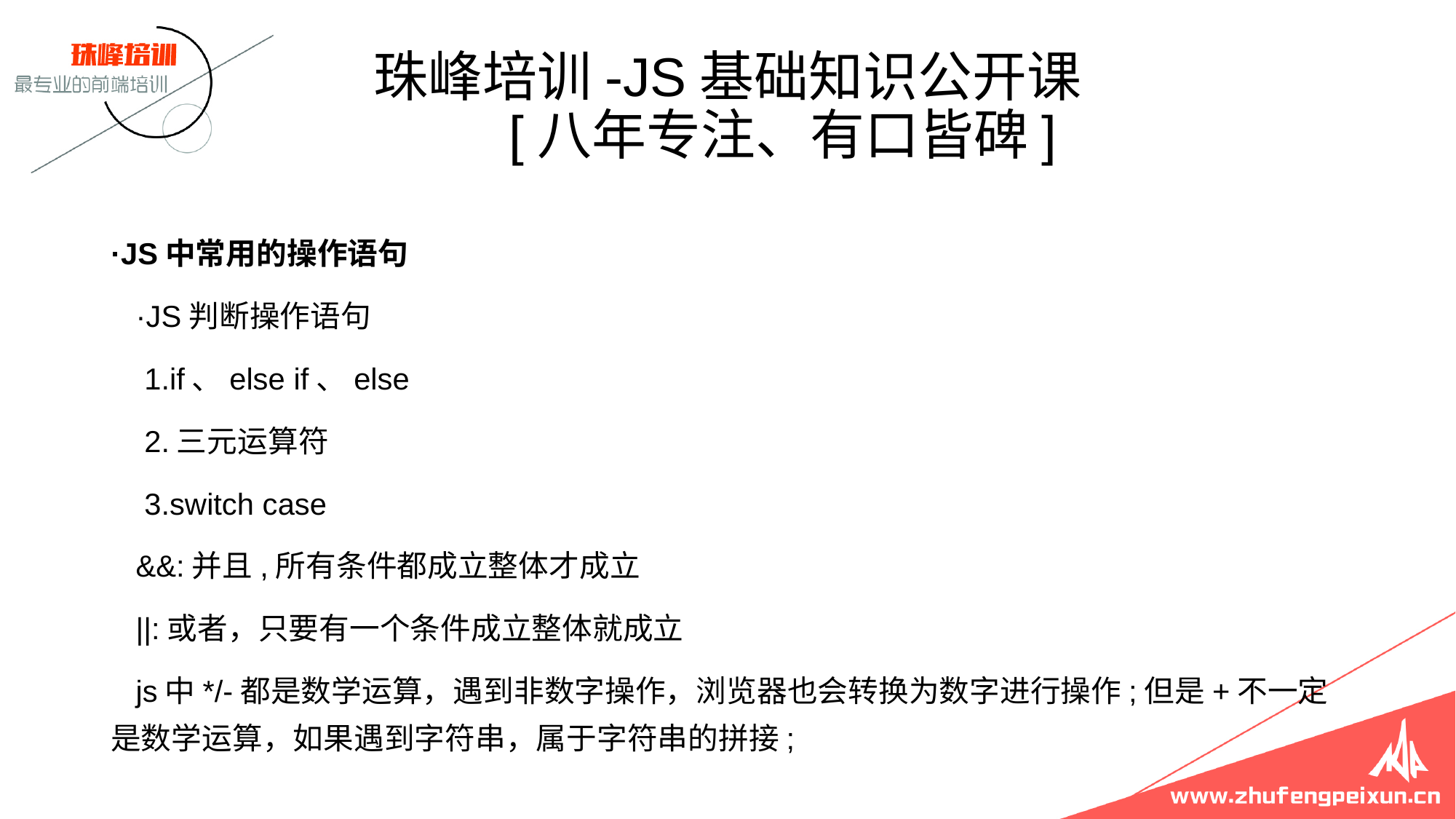

# 珠峰培训-JS基础知识公开课 [八年专注、有口皆碑]
·JS中常用的操作语句
   ·JS判断操作语句
    1.if、else if、else
    2.三元运算符
    3.switch case
   &&:并且,所有条件都成立整体才成立
   ||:或者，只要有一个条件成立整体就成立
   js中*/-都是数学运算，遇到非数字操作，浏览器也会转换为数字进行操作;但是+不一定是数学运算，如果遇到字符串，属于字符串的拼接;